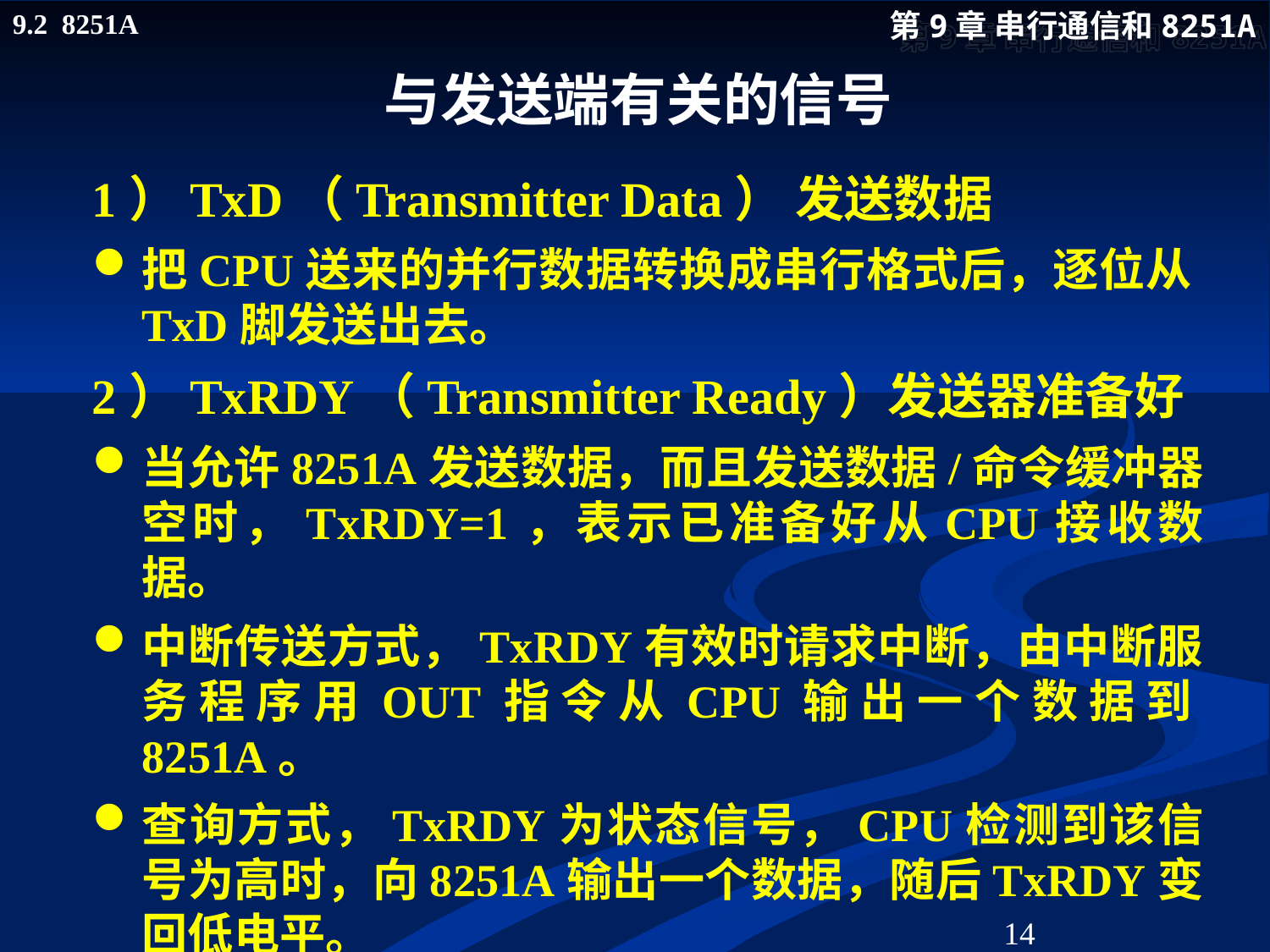

# 与发送端有关的信号
1）TxD（Transmitter Data） 发送数据
把CPU送来的并行数据转换成串行格式后，逐位从TxD脚发送出去。
2）TxRDY（Transmitter Ready）发送器准备好
当允许8251A发送数据，而且发送数据/命令缓冲器空时，TxRDY=1，表示已准备好从CPU接收数据。
中断传送方式，TxRDY有效时请求中断，由中断服务程序用OUT指令从CPU输出一个数据到8251A。
查询方式，TxRDY为状态信号，CPU检测到该信号为高时，向8251A输出一个数据，随后TxRDY变回低电平。